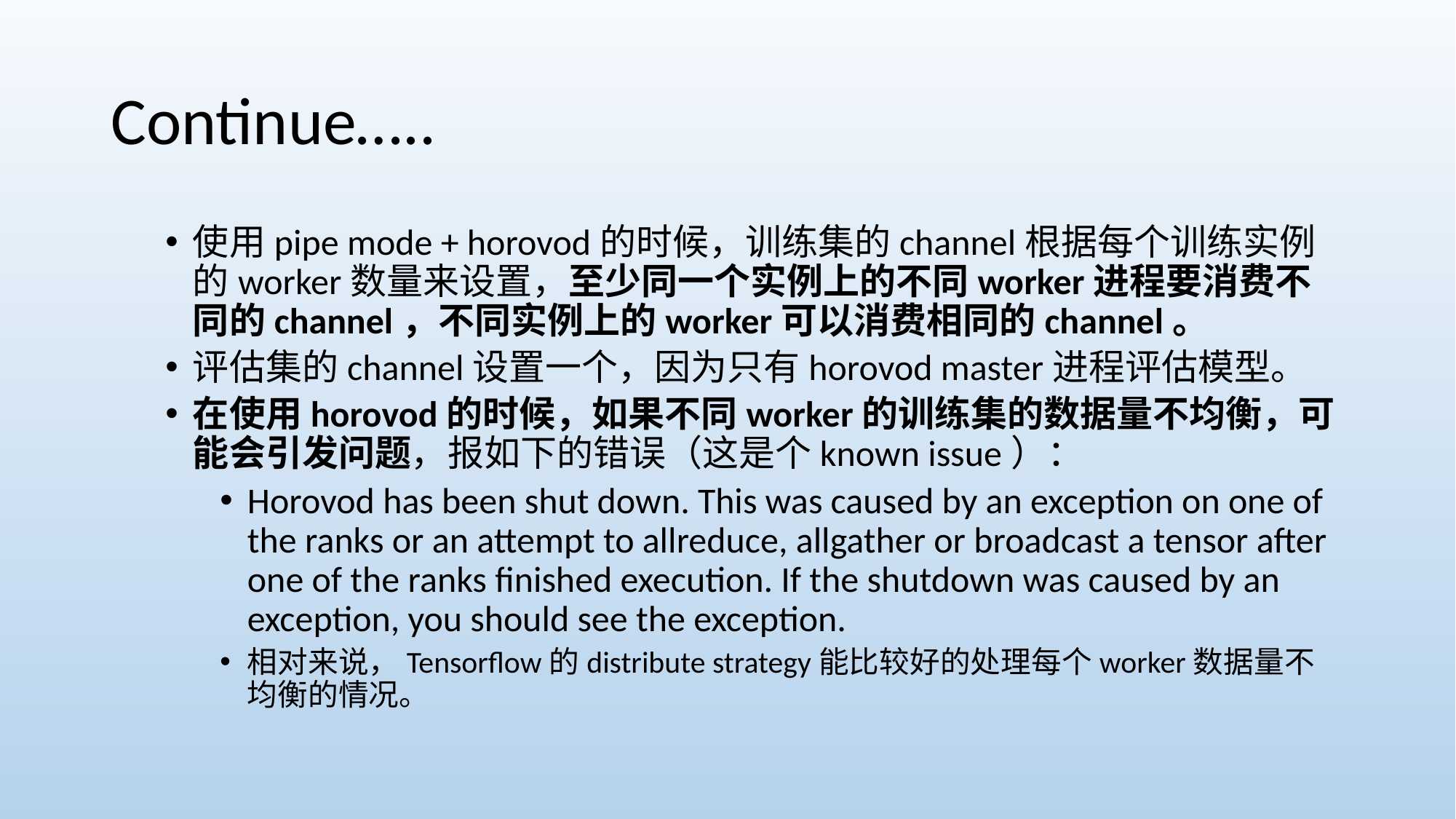

# Continue…..
使用pipe mode + horovod的时候，训练集的channel根据每个训练实例的worker数量来设置，至少同一个实例上的不同worker进程要消费不同的channel，不同实例上的worker可以消费相同的channel。
评估集的channel设置一个，因为只有horovod master进程评估模型。
在使用horovod的时候，如果不同worker的训练集的数据量不均衡，可能会引发问题，报如下的错误（这是个known issue）：
Horovod has been shut down. This was caused by an exception on one of the ranks or an attempt to allreduce, allgather or broadcast a tensor after one of the ranks finished execution. If the shutdown was caused by an exception, you should see the exception.
相对来说，Tensorflow的distribute strategy能比较好的处理每个worker数据量不均衡的情况。